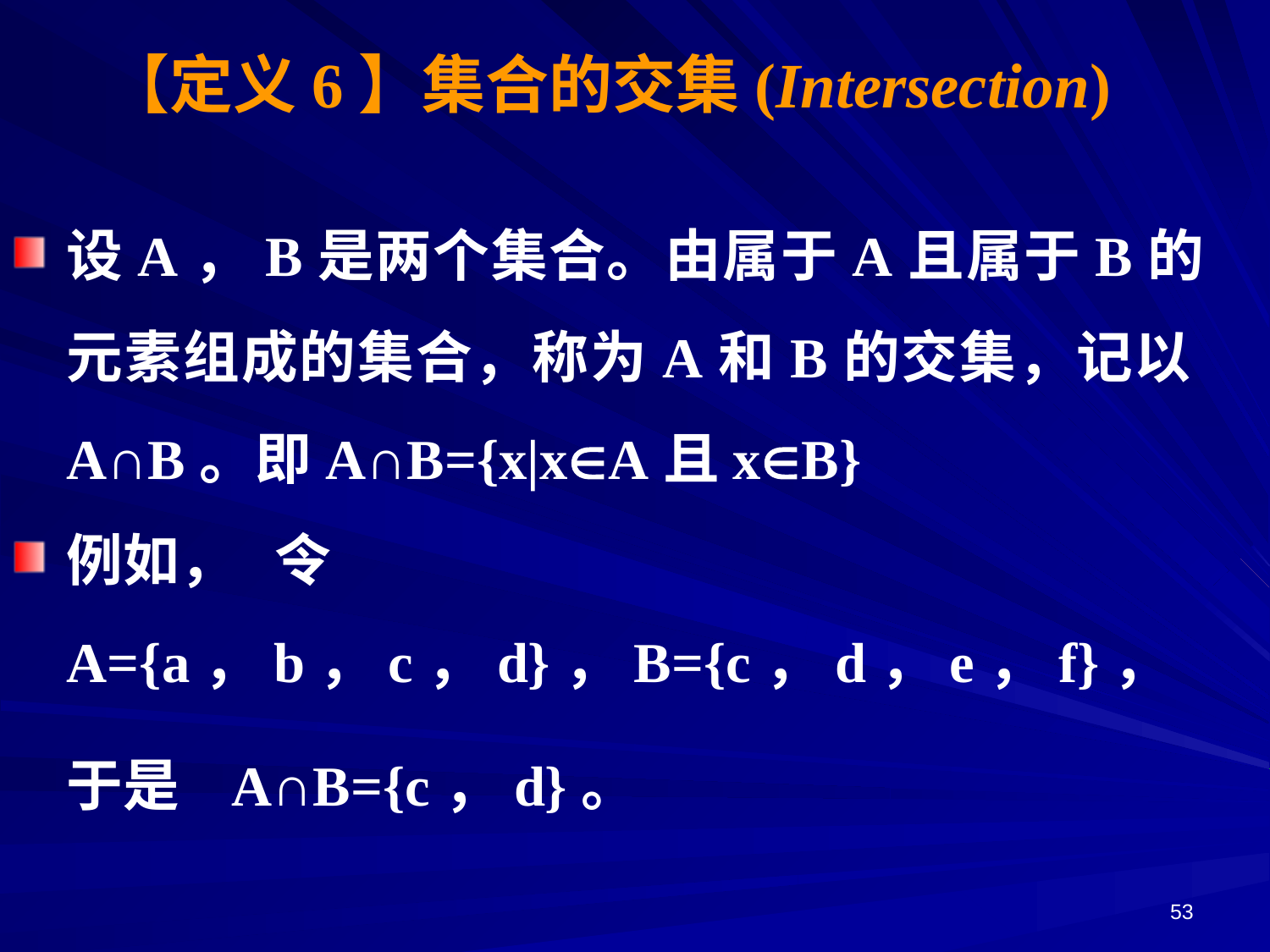

【定义6】集合的交集(Intersection)
设A，B是两个集合。由属于A且属于B的元素组成的集合，称为A和B的交集，记以A∩B。即A∩B={x|x∈A且x∈B}
例如，   令A={a，b，c，d}，B={c，d，e，f}，   于是   A∩B={c，d}。
53